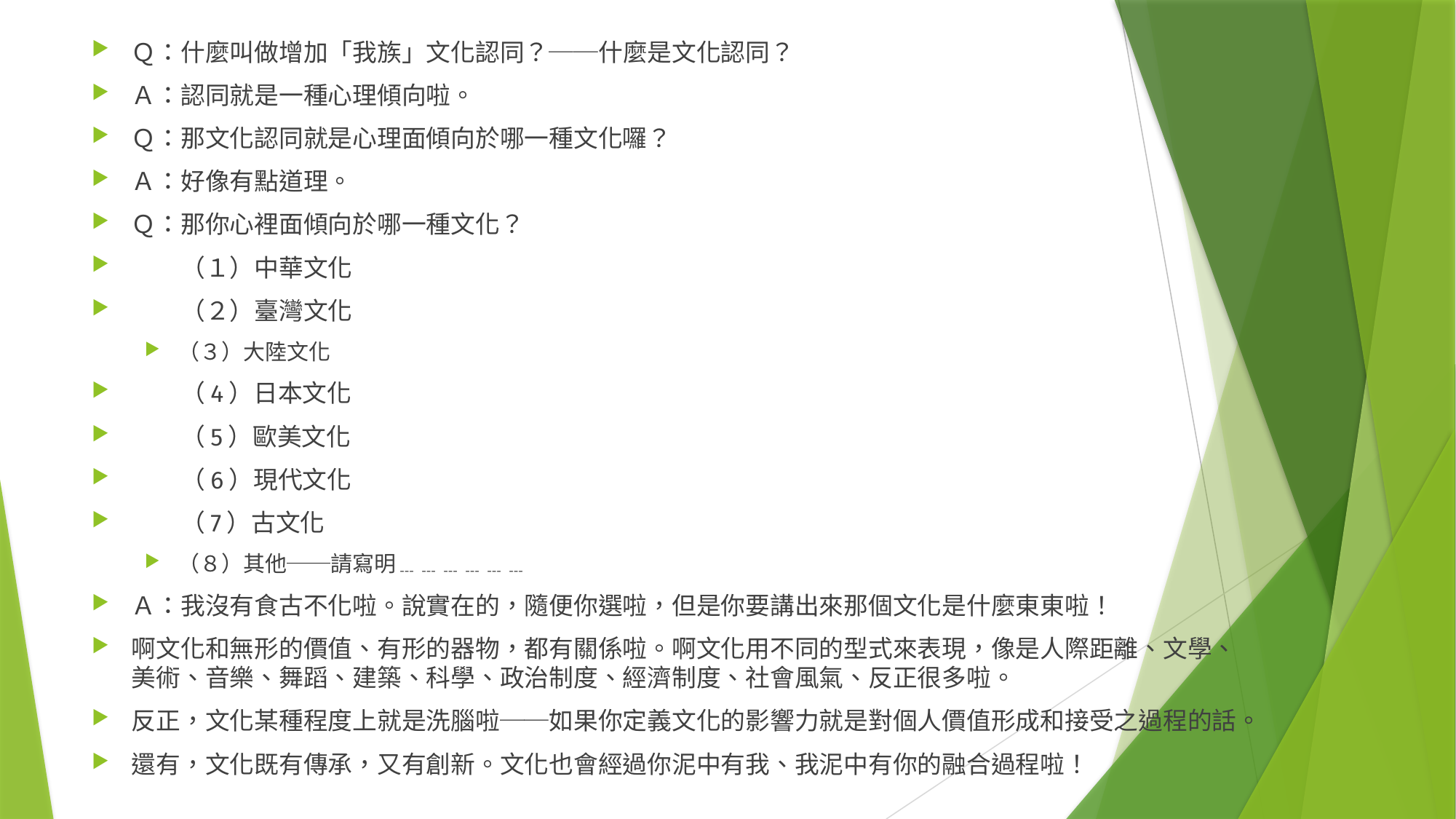

Ｑ：什麼叫做增加「我族」文化認同？──什麼是文化認同？
Ａ：認同就是一種心理傾向啦。
Ｑ：那文化認同就是心理面傾向於哪一種文化囉？
Ａ：好像有點道理。
Ｑ：那你心裡面傾向於哪一種文化？
　　（１）中華文化
　　（２）臺灣文化
（３）大陸文化
　　（4）日本文化
　　（5）歐美文化
　　（6）現代文化
　　（7）古文化
（８）其他──請寫明﹍﹍﹍﹍﹍﹍
Ａ：我沒有食古不化啦。說實在的，隨便你選啦，但是你要講出來那個文化是什麼東東啦！
啊文化和無形的價值、有形的器物，都有關係啦。啊文化用不同的型式來表現，像是人際距離、文學、美術、音樂、舞蹈、建築、科學、政治制度、經濟制度、社會風氣、反正很多啦。
反正，文化某種程度上就是洗腦啦──如果你定義文化的影響力就是對個人價值形成和接受之過程的話。
還有，文化既有傳承，又有創新。文化也會經過你泥中有我、我泥中有你的融合過程啦！
#